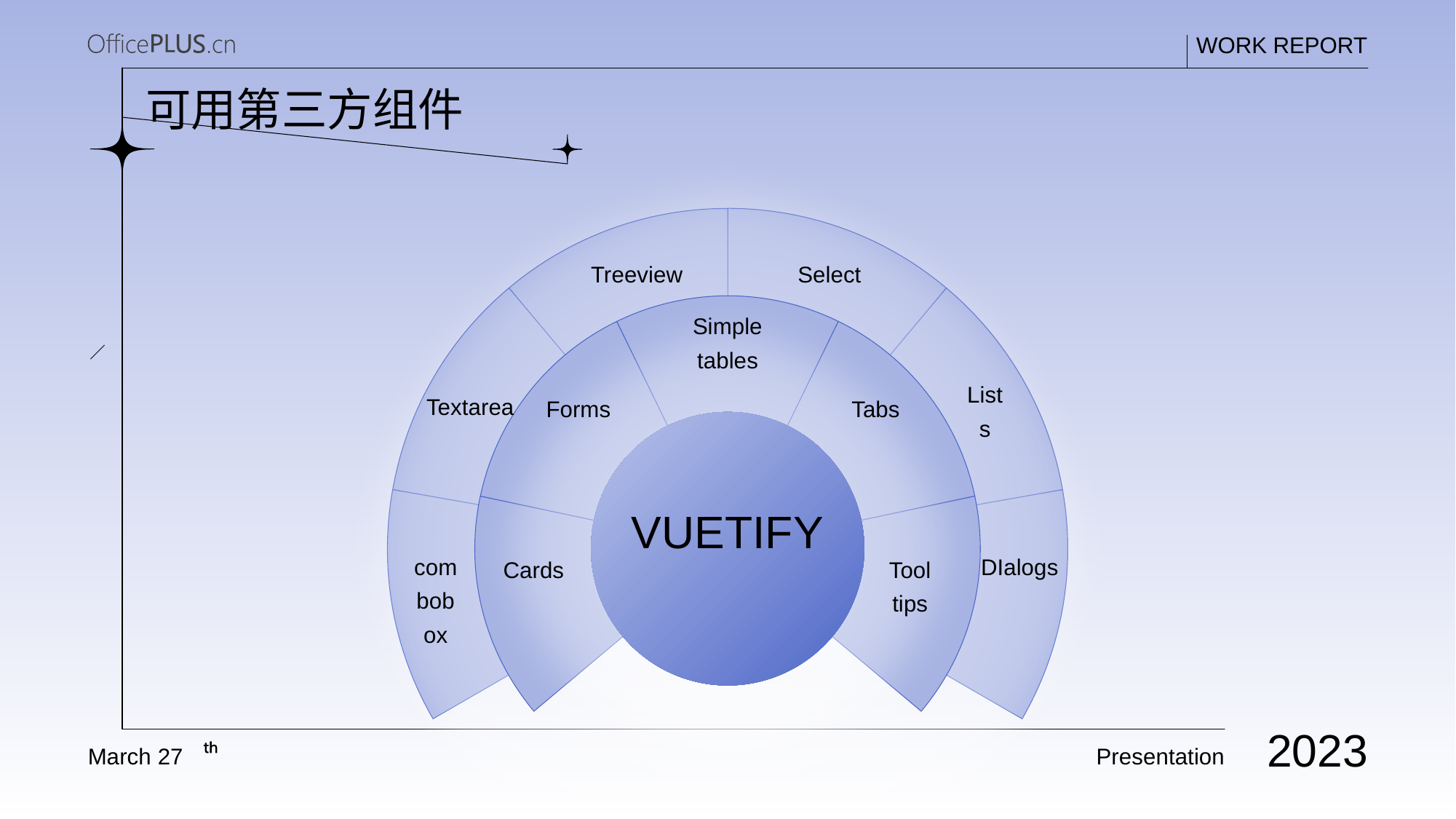

可用第三方组件

Treeview
Select

Simple
tables
Lists
Textarea
Forms
Tabs

VUETIFY
combobox
DIalogs
Cards
Tooltips
2023

March 27